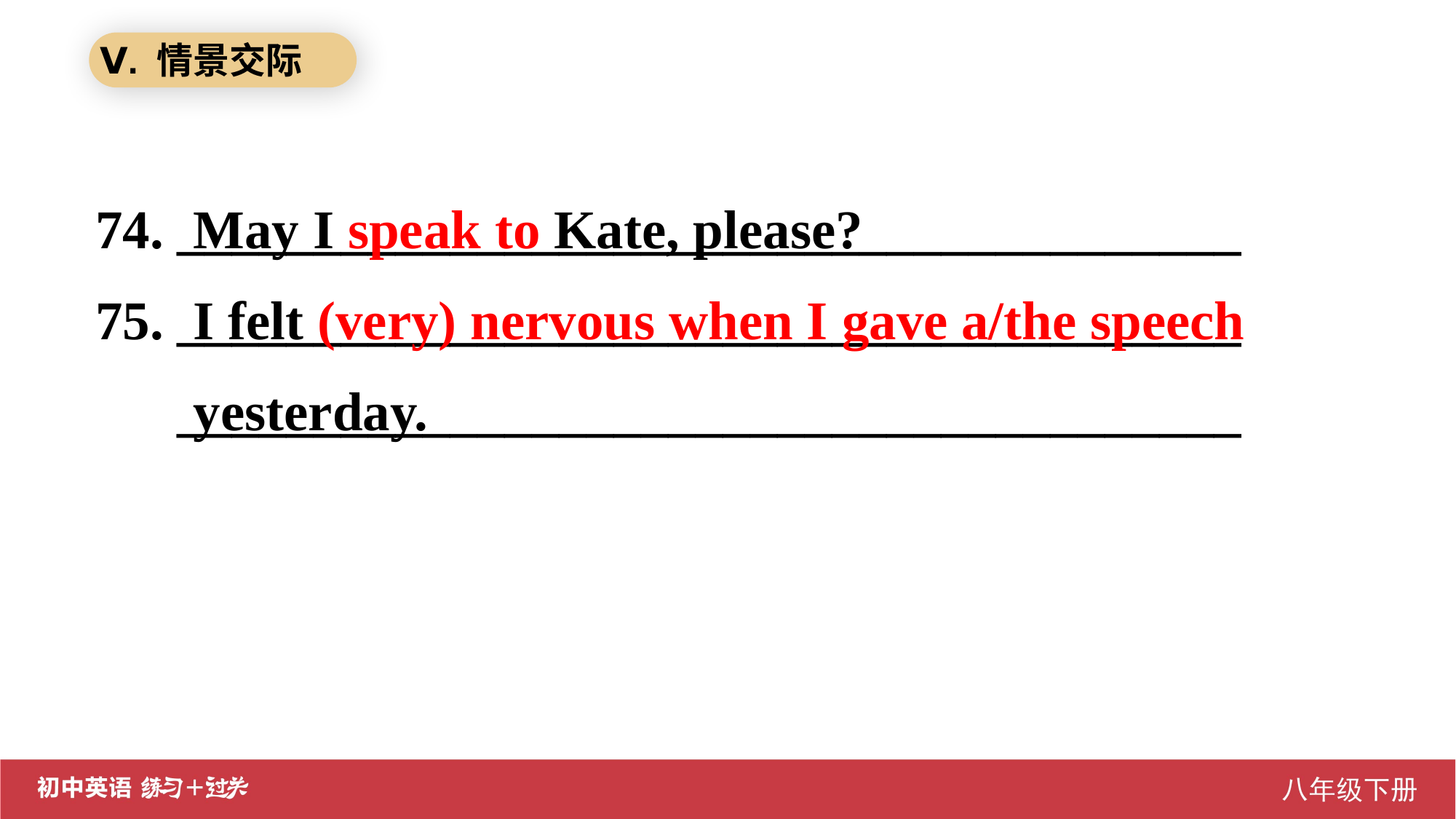

Ⅴ. 情景交际
74. _______________________________________
75. _______________________________________
      _______________________________________
May I speak to Kate, please?
I felt (very) nervous when I gave a/the speech yesterday.